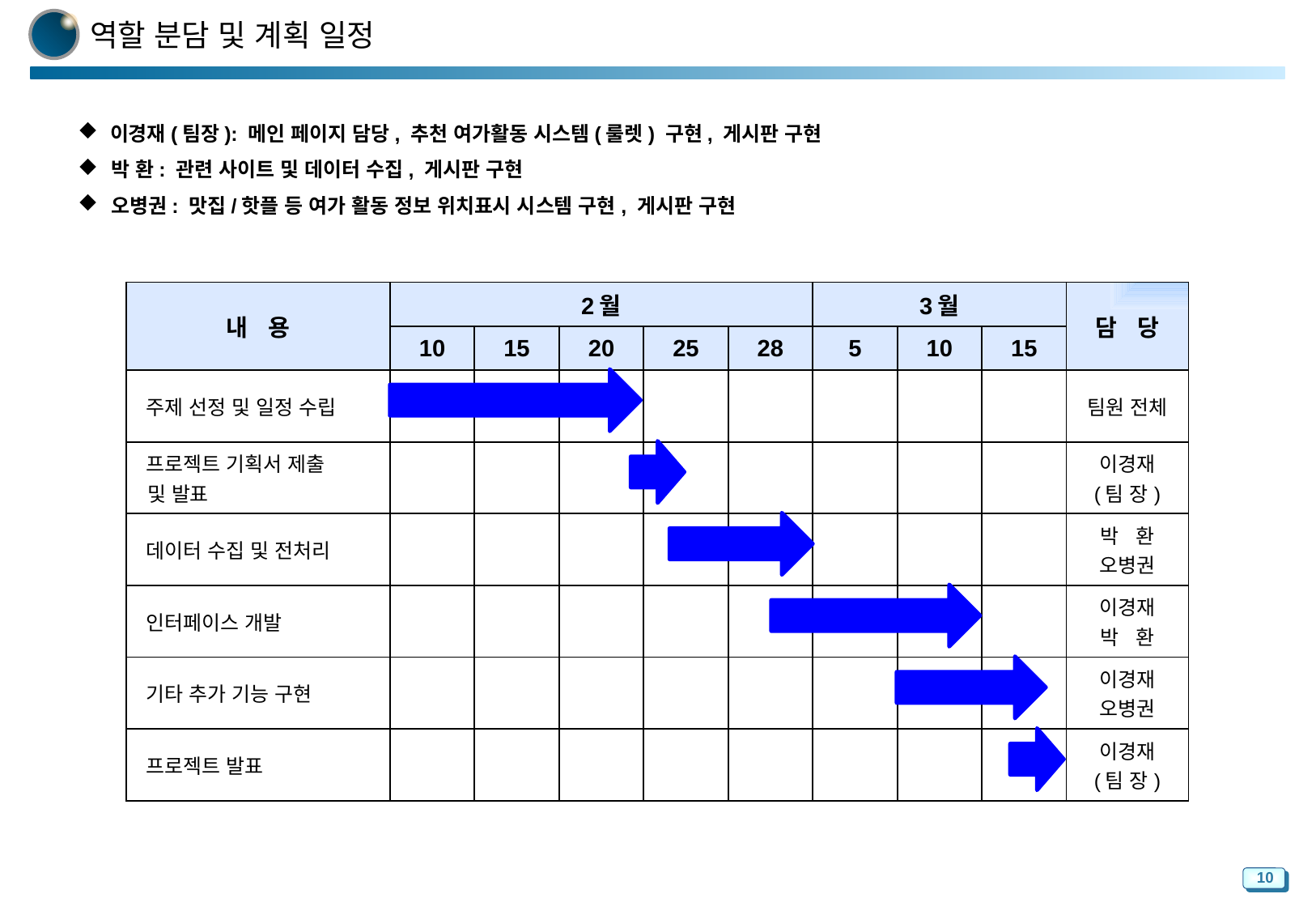

역할 분담 및 계획 일정
 이경재(팀장): 메인 페이지 담당, 추천 여가활동 시스템(룰렛) 구현, 게시판 구현
 박 환: 관련 사이트 및 데이터 수집, 게시판 구현
 오병권: 맛집/핫플 등 여가 활동 정보 위치표시 시스템 구현, 게시판 구현
| 내 용 | 2월 |  |  |  |  | 3월 |  |  | 담 당 |
| --- | --- | --- | --- | --- | --- | --- | --- | --- | --- |
|  | 10 | 15 | 20 | 25 | 28 | 5 | 10 | 15 |  |
| 주제 선정 및 일정 수립 |  |  |  |  |  |  |  |  | 팀원 전체 |
| 프로젝트 기획서 제출 및 발표 |  |  |  |  |  |  |  |  | 이경재 (팀 장) |
| 데이터 수집 및 전처리 |  |  |  |  |  |  |  |  | 박 환 오병권 |
| 인터페이스 개발 |  |  |  |  |  |  |  |  | 이경재 박 환 |
| 기타 추가 기능 구현 |  |  |  |  |  |  |  |  | 이경재 오병권 |
| 프로젝트 발표 |  |  |  |  |  |  |  |  | 이경재 (팀 장) |